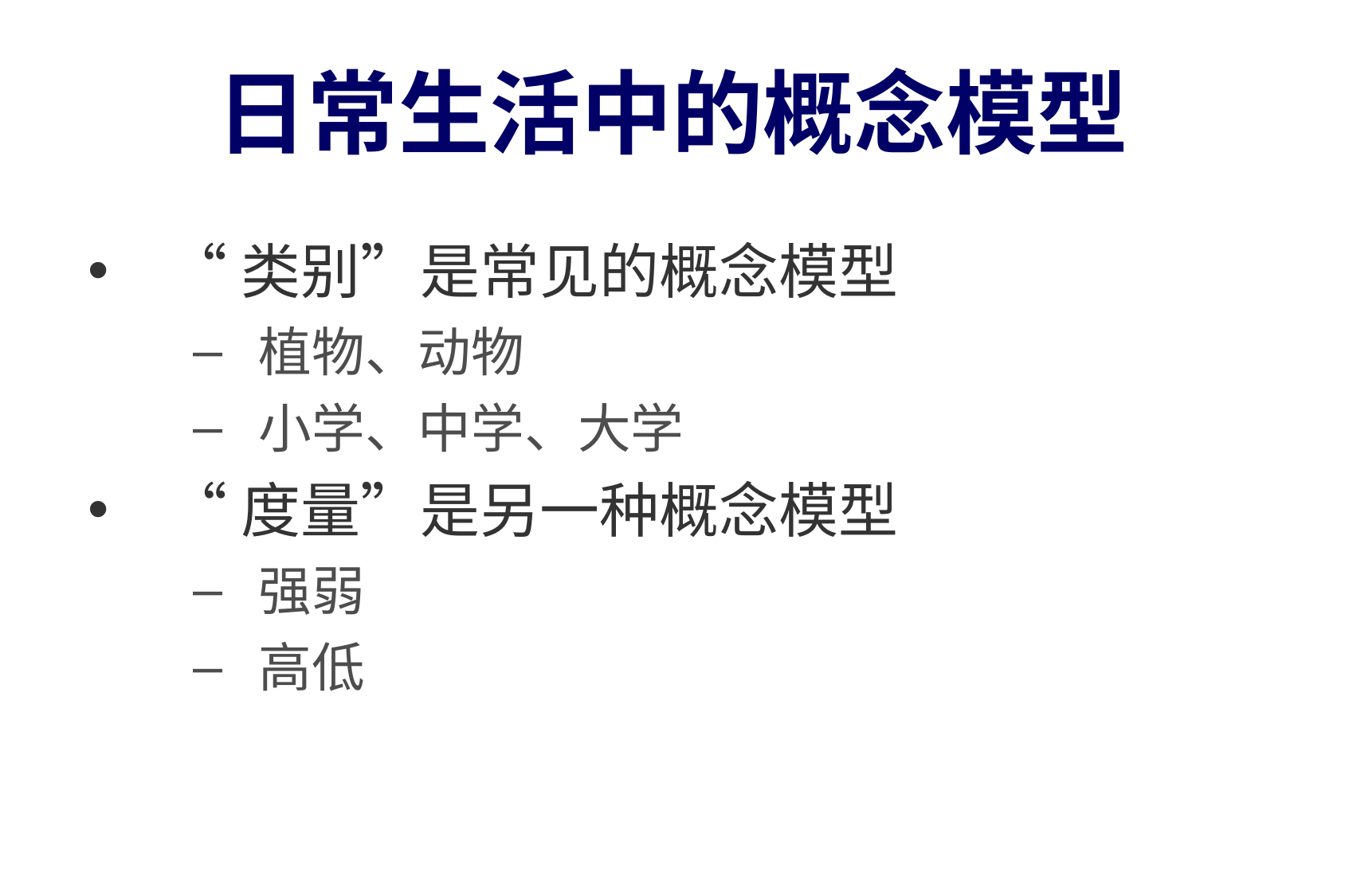

# 日常生活中的概念模型
“类别”是常见的概念模型
植物、动物
小学、中学、大学
“度量”是另一种概念模型
强弱
高低